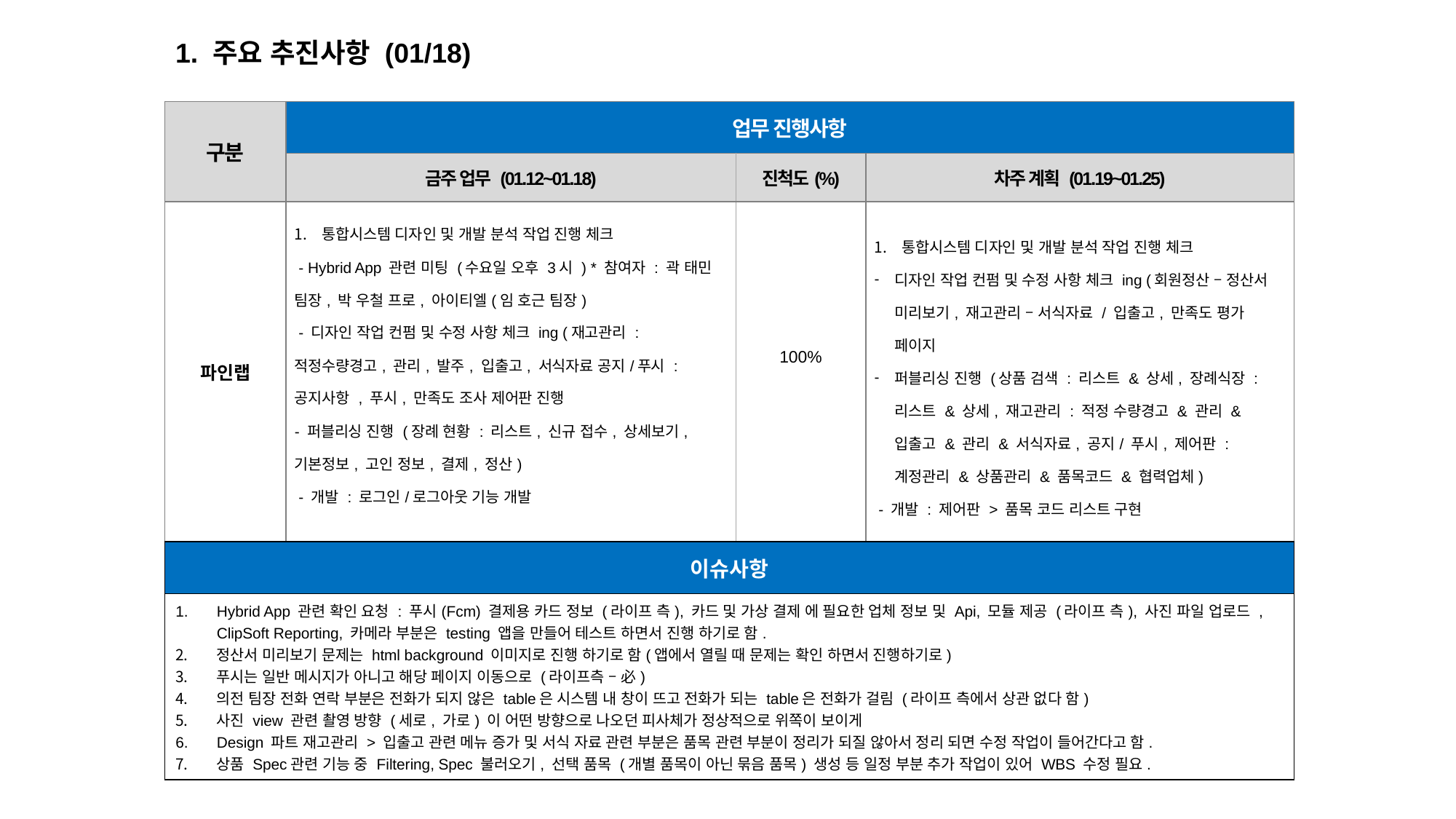

1. 주요 추진사항 (01/18)
| 구분 | 업무 진행사항 |  |  |
| --- | --- | --- | --- |
|  | 금주 업무 (01.12~01.18) | 진척도(%) | 차주 계획 (01.19~01.25) |
| 파인랩 | 통합시스템 디자인 및 개발 분석 작업 진행 체크 - Hybrid App 관련 미팅 (수요일 오후 3시 ) \* 참여자 : 곽 태민 팀장, 박 우철 프로, 아이티엘(임 호근 팀장) - 디자인 작업 컨펌 및 수정 사항 체크 ing (재고관리 : 적정수량경고, 관리, 발주, 입출고, 서식자료 공지/푸시 : 공지사항 , 푸시, 만족도 조사 제어판 진행 - 퍼블리싱 진행 (장례 현황 : 리스트, 신규 접수, 상세보기, 기본정보, 고인 정보, 결제, 정산) - 개발 : 로그인/로그아웃 기능 개발 | 100% | 통합시스템 디자인 및 개발 분석 작업 진행 체크 디자인 작업 컨펌 및 수정 사항 체크 ing (회원정산 – 정산서 미리보기, 재고관리 – 서식자료 / 입출고, 만족도 평가 페이지 퍼블리싱 진행 (상품 검색 : 리스트 & 상세, 장례식장 : 리스트 & 상세, 재고관리 : 적정 수량경고 & 관리 & 입출고 & 관리 & 서식자료, 공지/ 푸시, 제어판 : 계정관리 & 상품관리 & 품목코드 & 협력업체) - 개발 : 제어판 > 품목 코드 리스트 구현 |
| 이슈사항 |
| --- |
| Hybrid App 관련 확인 요청 : 푸시(Fcm) 결제용 카드 정보 (라이프 측), 카드 및 가상 결제 에 필요한 업체 정보 및 Api, 모듈 제공 (라이프 측), 사진 파일 업로드 , ClipSoft Reporting, 카메라 부분은 testing 앱을 만들어 테스트 하면서 진행 하기로 함. 정산서 미리보기 문제는 html background 이미지로 진행 하기로 함(앱에서 열릴 때 문제는 확인 하면서 진행하기로) 푸시는 일반 메시지가 아니고 해당 페이지 이동으로 (라이프측 – 必) 의전 팀장 전화 연락 부분은 전화가 되지 않은 table은 시스템 내 창이 뜨고 전화가 되는 table은 전화가 걸림 (라이프 측에서 상관 없다 함) 사진 view 관련 촬영 방향 (세로, 가로) 이 어떤 방향으로 나오던 피사체가 정상적으로 위쪽이 보이게 Design 파트 재고관리 > 입출고 관련 메뉴 증가 및 서식 자료 관련 부분은 품목 관련 부분이 정리가 되질 않아서 정리 되면 수정 작업이 들어간다고 함. 상품 Spec관련 기능 중 Filtering, Spec 불러오기, 선택 품목 (개별 품목이 아닌 묶음 품목) 생성 등 일정 부분 추가 작업이 있어 WBS 수정 필요. |